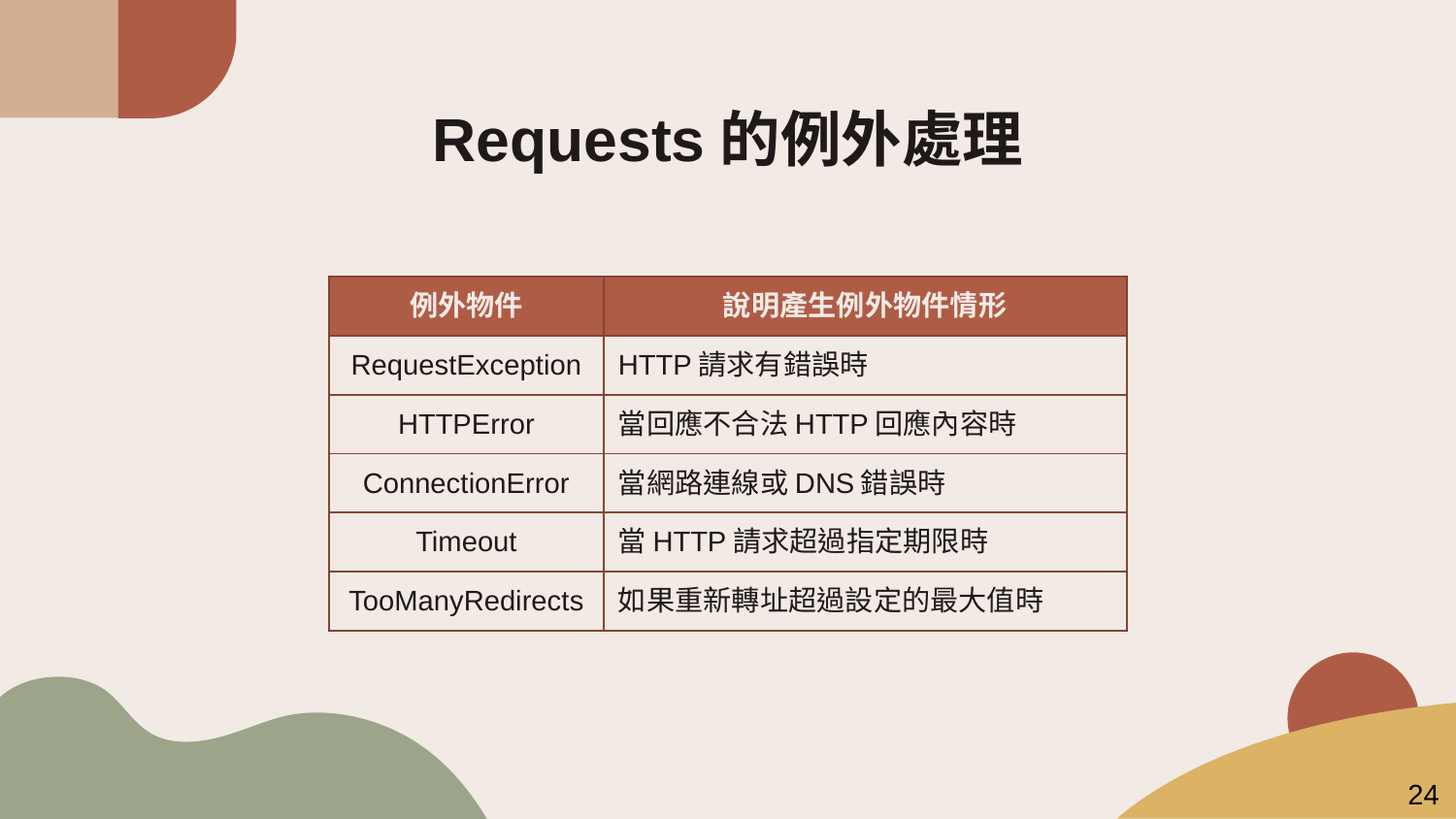

# Requests的例外處理
| 例外物件 | 說明產生例外物件情形 |
| --- | --- |
| RequestException | HTTP請求有錯誤時 |
| HTTPError | 當回應不合法HTTP回應內容時 |
| ConnectionError | 當網路連線或DNS錯誤時 |
| Timeout | 當HTTP請求超過指定期限時 |
| TooManyRedirects | 如果重新轉址超過設定的最大值時 |
24